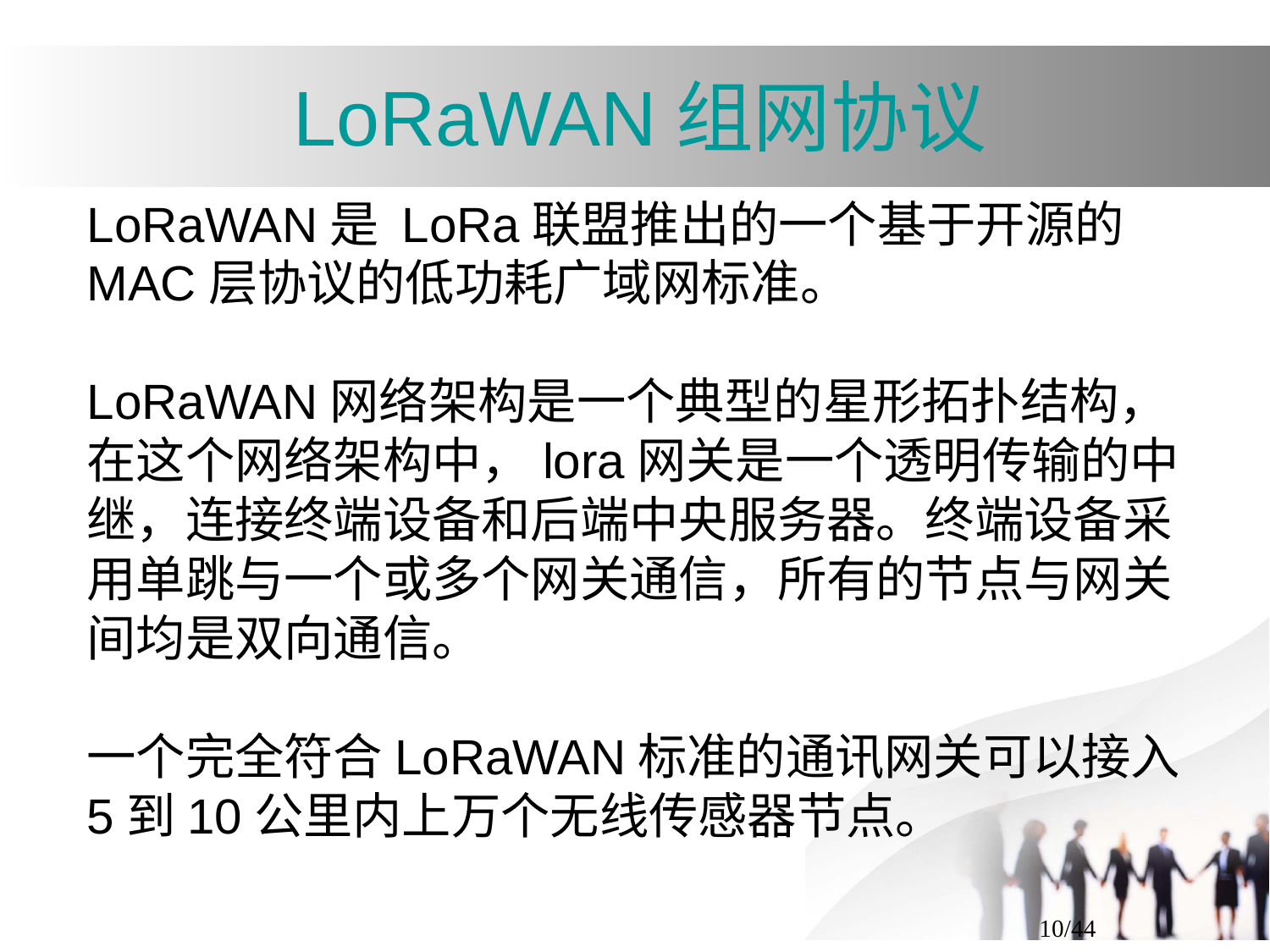

LoRaWAN组网协议
LoRaWAN是 LoRa联盟推出的一个基于开源的MAC层协议的低功耗广域网标准。

LoRaWAN网络架构是一个典型的星形拓扑结构，在这个网络架构中，lora网关是一个透明传输的中继，连接终端设备和后端中央服务器。终端设备采用单跳与一个或多个网关通信，所有的节点与网关间均是双向通信。

一个完全符合LoRaWAN标准的通讯网关可以接入5到10公里内上万个无线传感器节点。
10/44